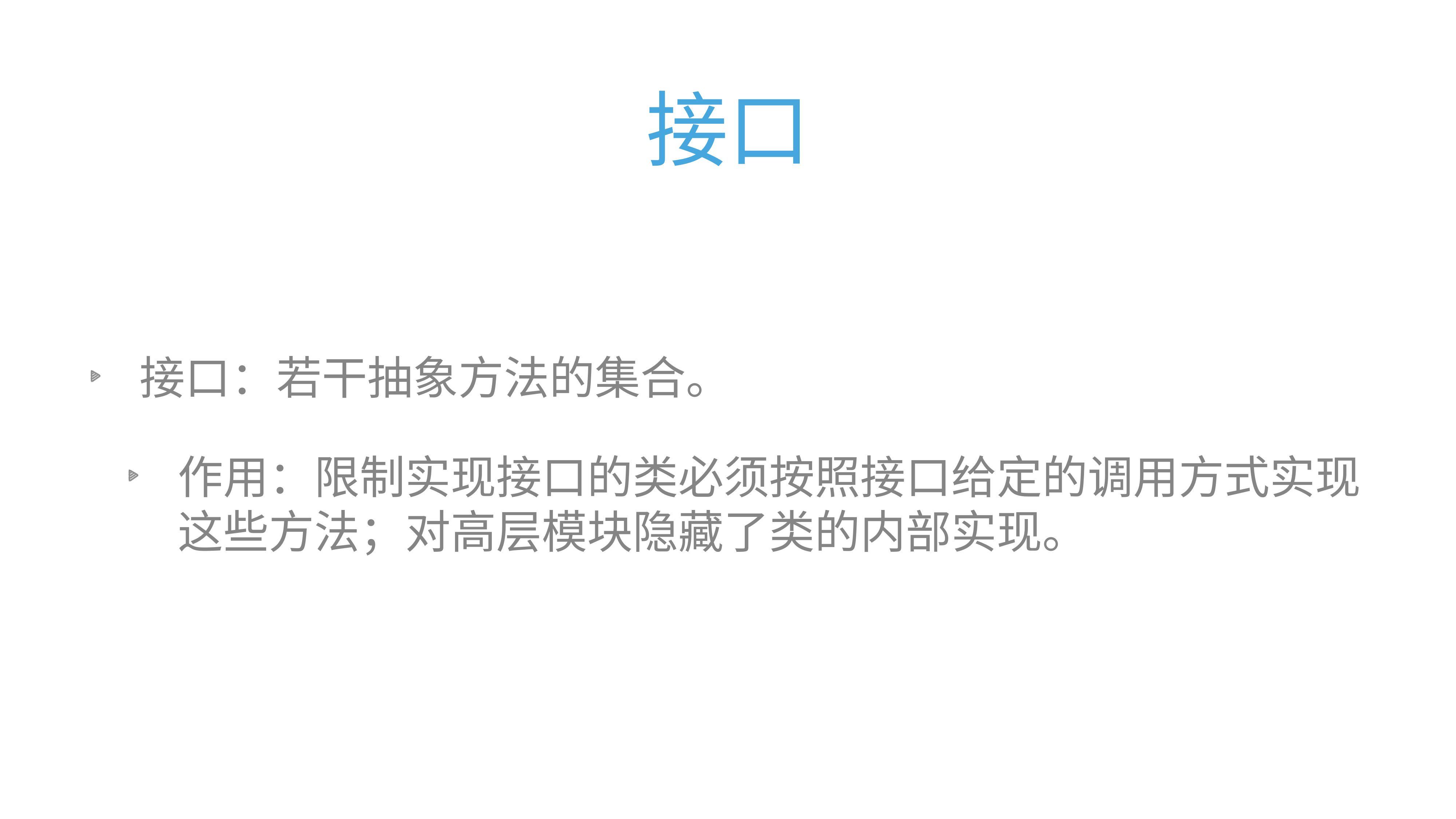

# 接口
接口：若干抽象方法的集合。
作用：限制实现接口的类必须按照接口给定的调用方式实现这些方法；对高层模块隐藏了类的内部实现。